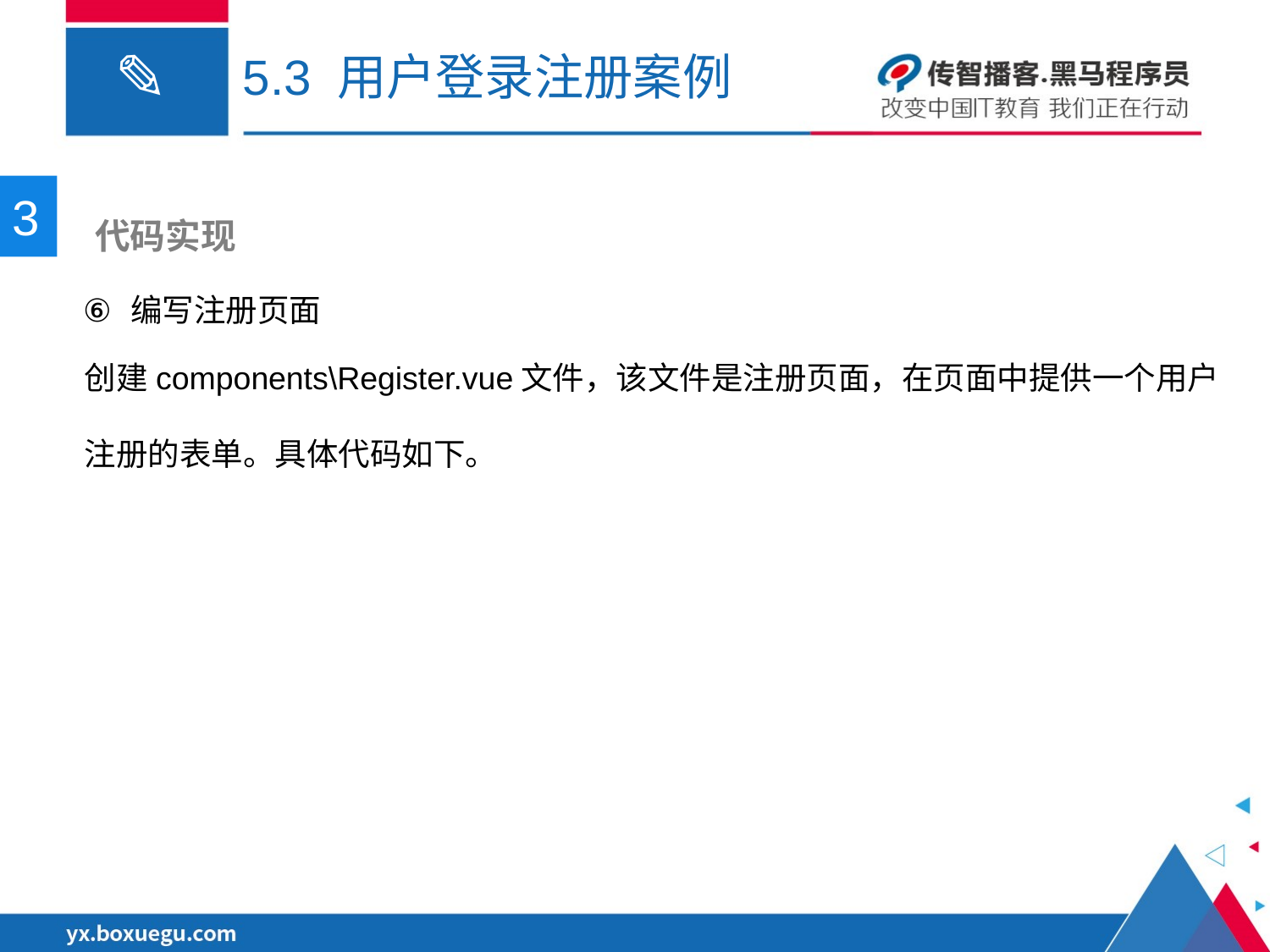

# 5.3 用户登录注册案例

3
  代码实现
编写注册页面
创建components\Register.vue文件，该文件是注册页面，在页面中提供一个用户注册的表单。具体代码如下。